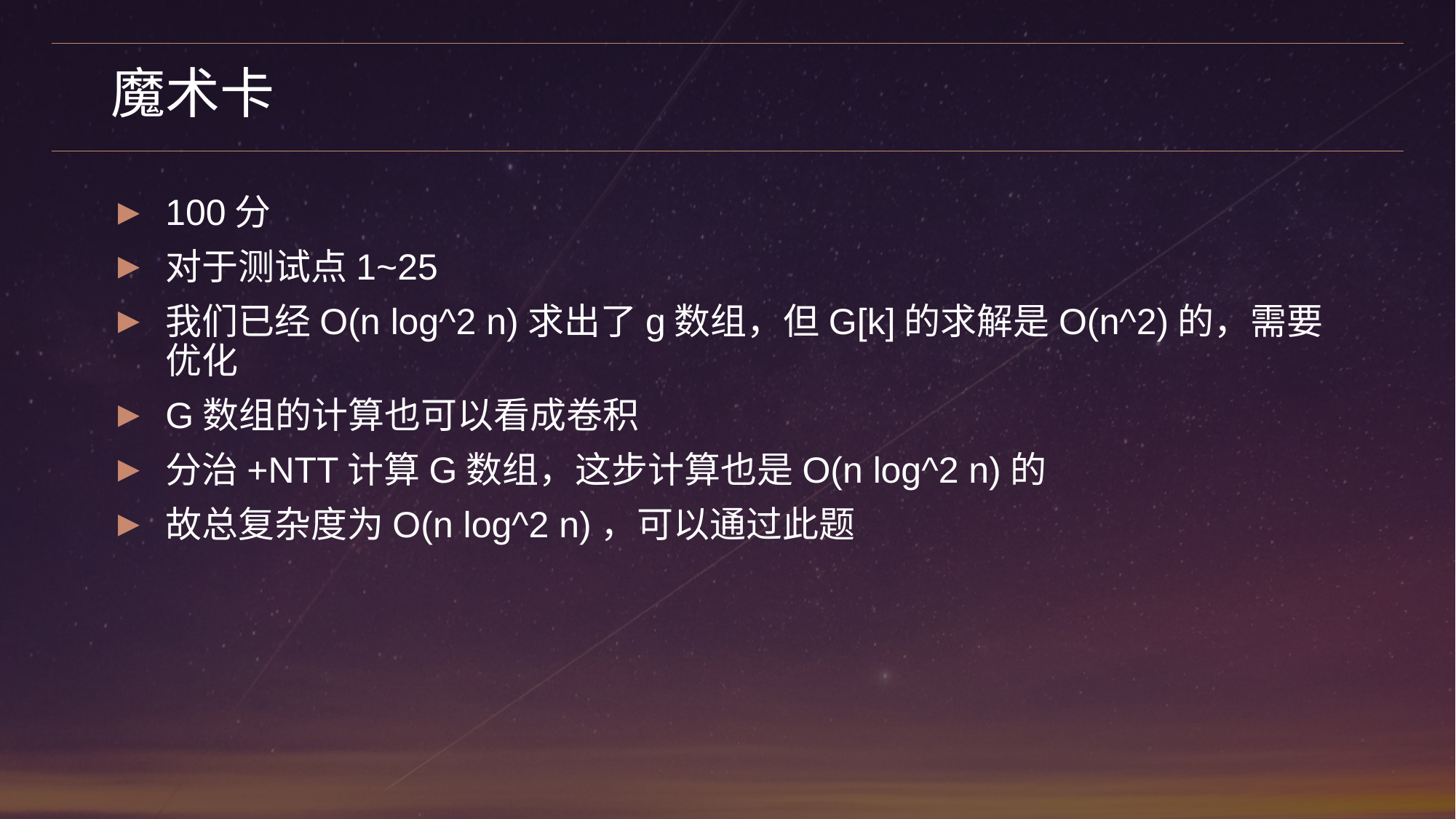

# 魔术卡
100分
对于测试点1~25
我们已经O(n log^2 n)求出了g数组，但G[k]的求解是O(n^2)的，需要优化
G数组的计算也可以看成卷积
分治+NTT计算G数组，这步计算也是O(n log^2 n)的
故总复杂度为O(n log^2 n)，可以通过此题